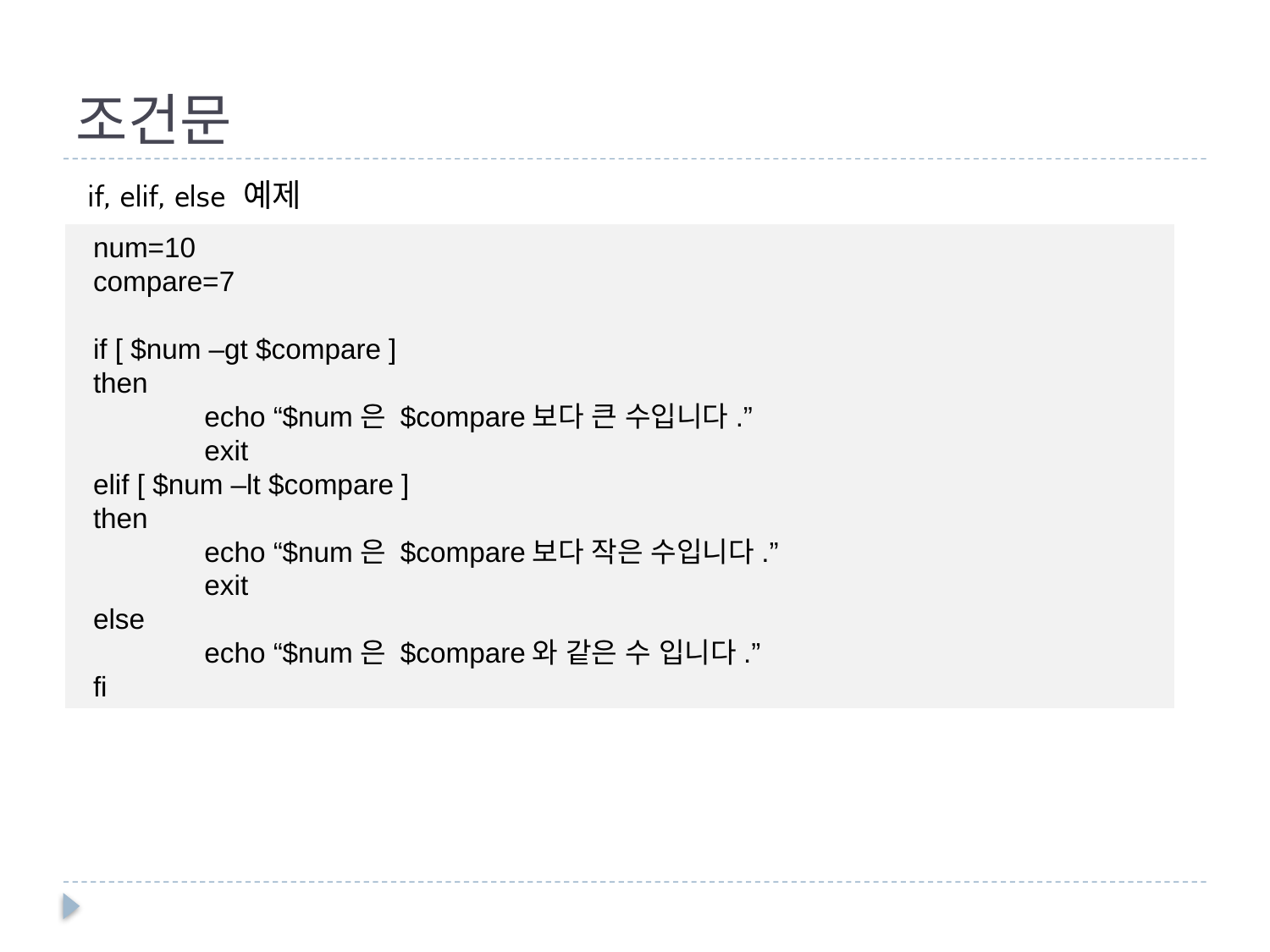

# 조건문
if, elif, else 예제
  num=10
  compare=7

  if [ $num –gt $compare ]
  then
	echo “$num은 $compare보다 큰 수입니다.”
	exit
  elif [ $num –lt $compare ]
  then
	echo “$num은 $compare보다 작은 수입니다.”
	exit
  else
	echo “$num은 $compare와 같은 수 입니다.”
  fi